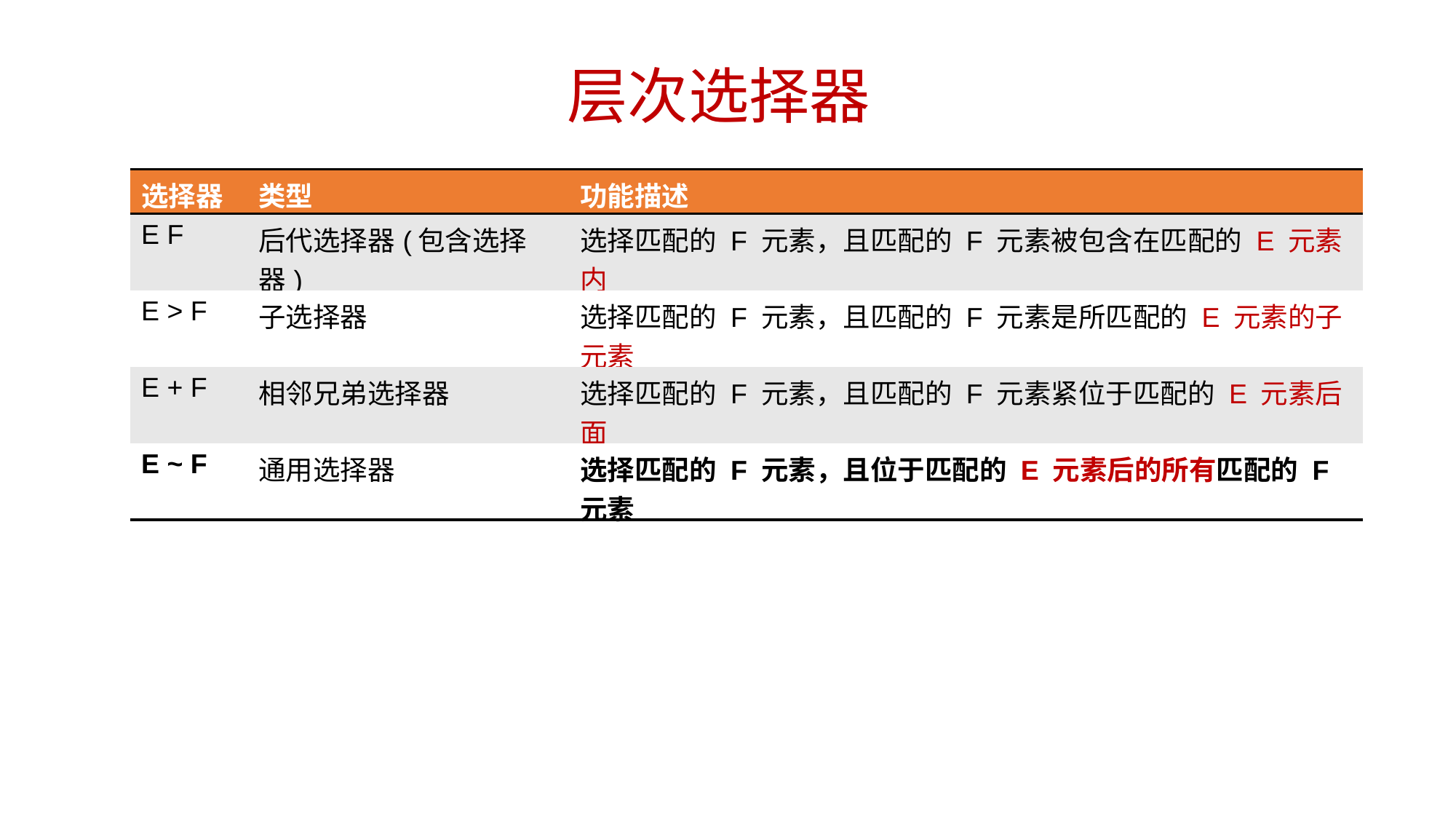

层次选择器
| 选择器 | 类型 | 功能描述 |
| --- | --- | --- |
| E F | 后代选择器(包含选择器) | 选择匹配的 F 元素，且匹配的 F 元素被包含在匹配的 E 元素内 |
| E > F | 子选择器 | 选择匹配的 F 元素，且匹配的 F 元素是所匹配的 E 元素的子元素 |
| E + F | 相邻兄弟选择器 | 选择匹配的 F 元素，且匹配的 F 元素紧位于匹配的 E 元素后面 |
| E ~ F | 通用选择器 | 选择匹配的 F 元素，且位于匹配的 E 元素后的所有匹配的 F 元素 |